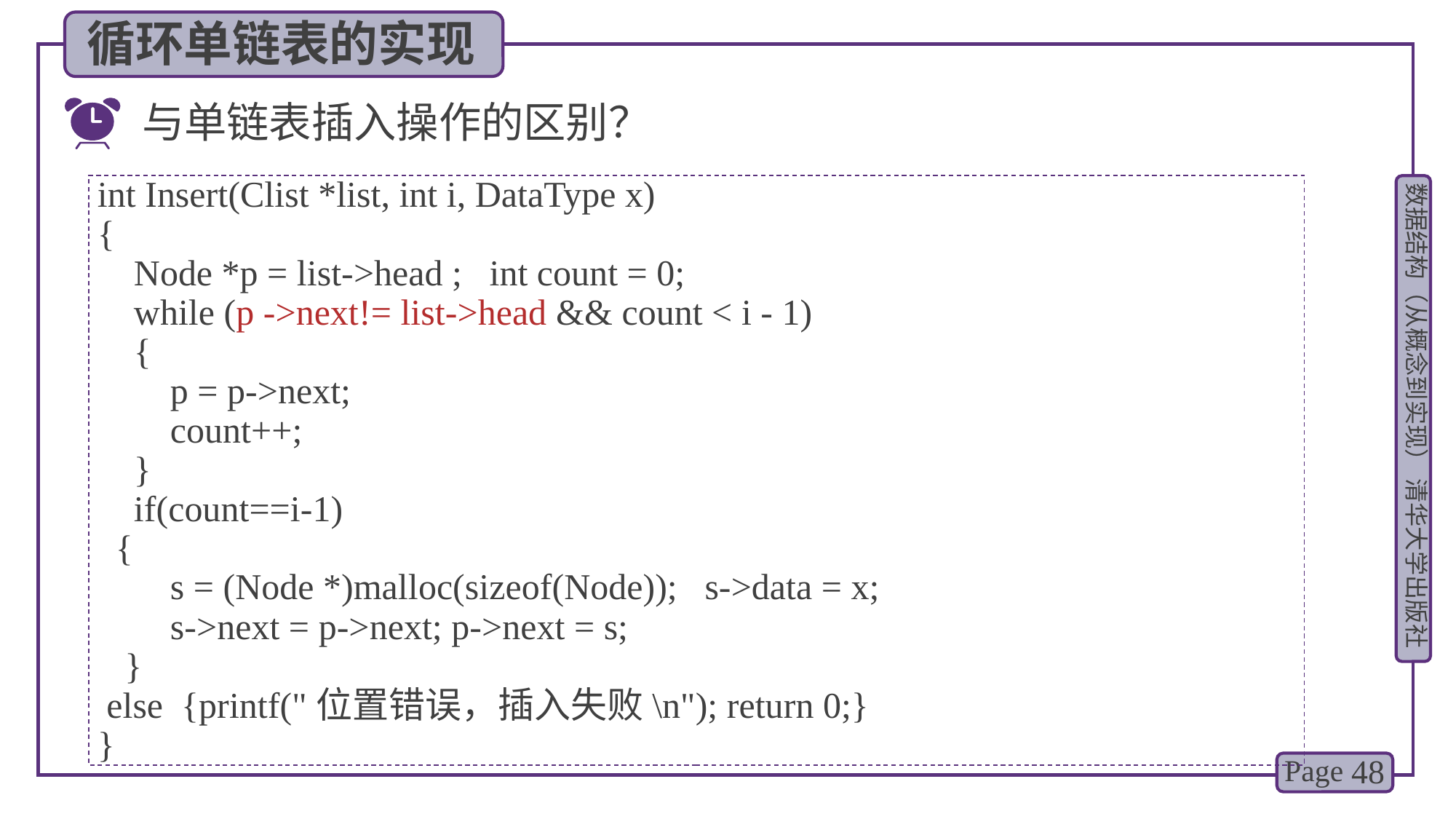

循环单链表的实现

与单链表插入操作的区别？

int Insert(Clist *list, int i, DataType x)
{
    Node *p = list->head ;   int count = 0;
    while (p ->next!= list->head && count < i - 1)
    {
        p = p->next;
        count++;
    }
    if(count==i-1)
  {
        s = (Node *)malloc(sizeof(Node));   s->data = x;
        s->next = p->next; p->next = s;
   }
 else  {printf("位置错误，插入失败\n"); return 0;}
}